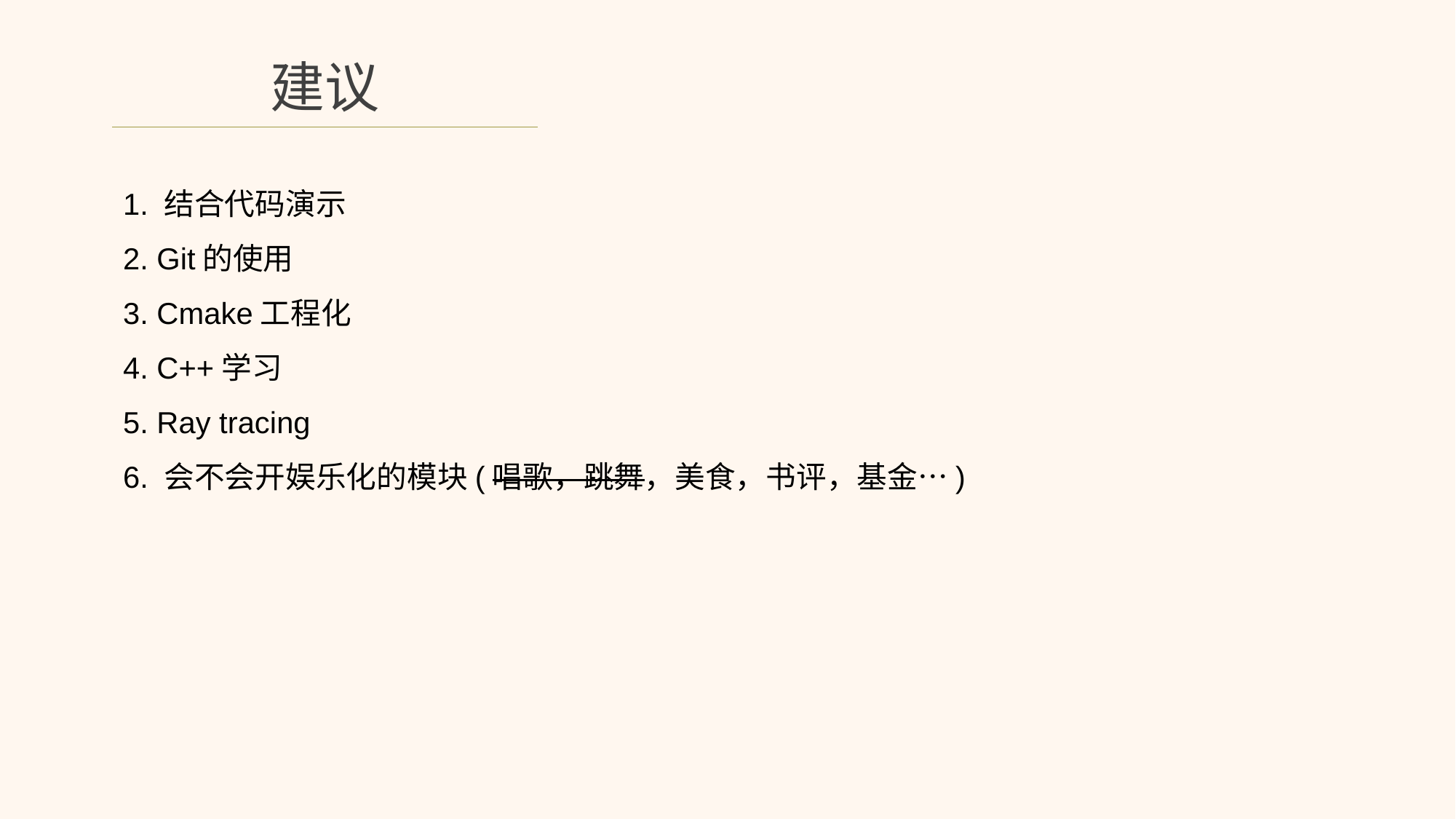

建议
1. 结合代码演示
2. Git的使用
3. Cmake工程化
4. C++学习
5. Ray tracing
6. 会不会开娱乐化的模块(唱歌，跳舞，美食，书评，基金…)